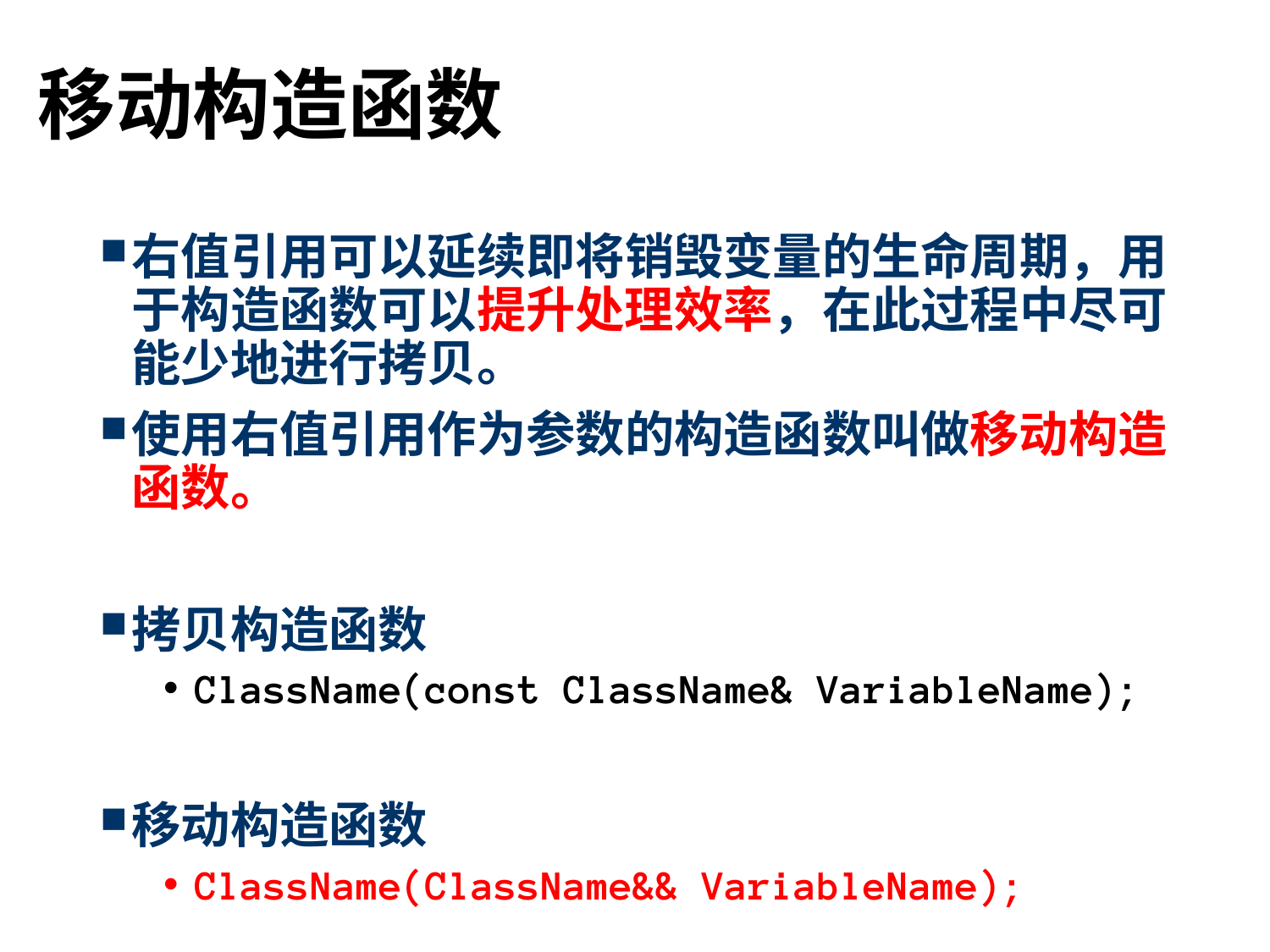

# 移动构造函数
右值引用可以延续即将销毁变量的生命周期，用于构造函数可以提升处理效率，在此过程中尽可能少地进行拷贝。
使用右值引用作为参数的构造函数叫做移动构造函数。

拷贝构造函数
ClassName(const ClassName& VariableName);

移动构造函数
ClassName(ClassName&& VariableName);

30